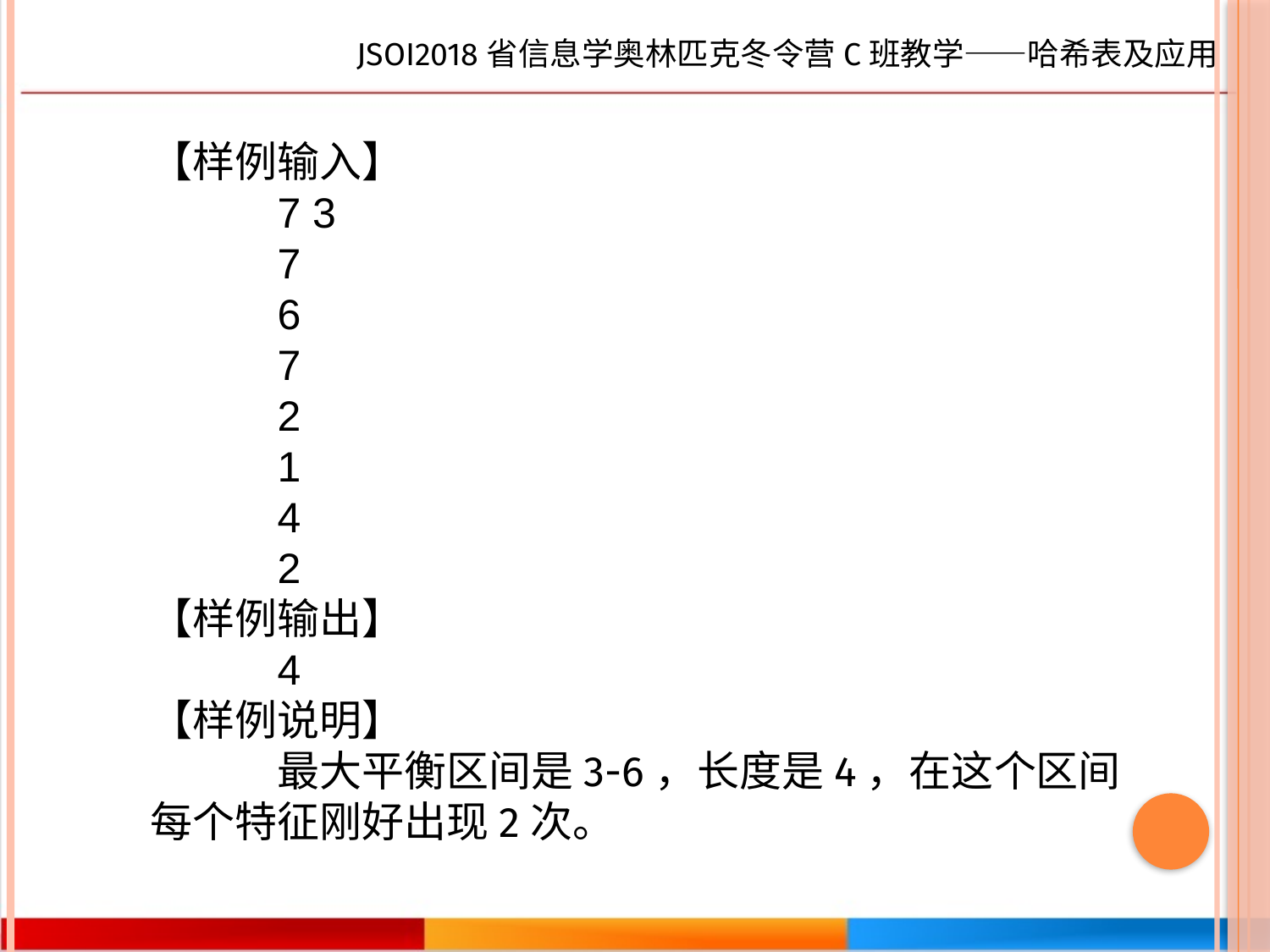

JSOI2018省信息学奥林匹克冬令营C班教学——哈希表及应用
【样例输入】	7 3 	7 	6 	7 	2 	1 	4 	2
【样例输出】	4
【样例说明】
	最大平衡区间是3-6，长度是4，在这个区间每个特征刚好出现2次。